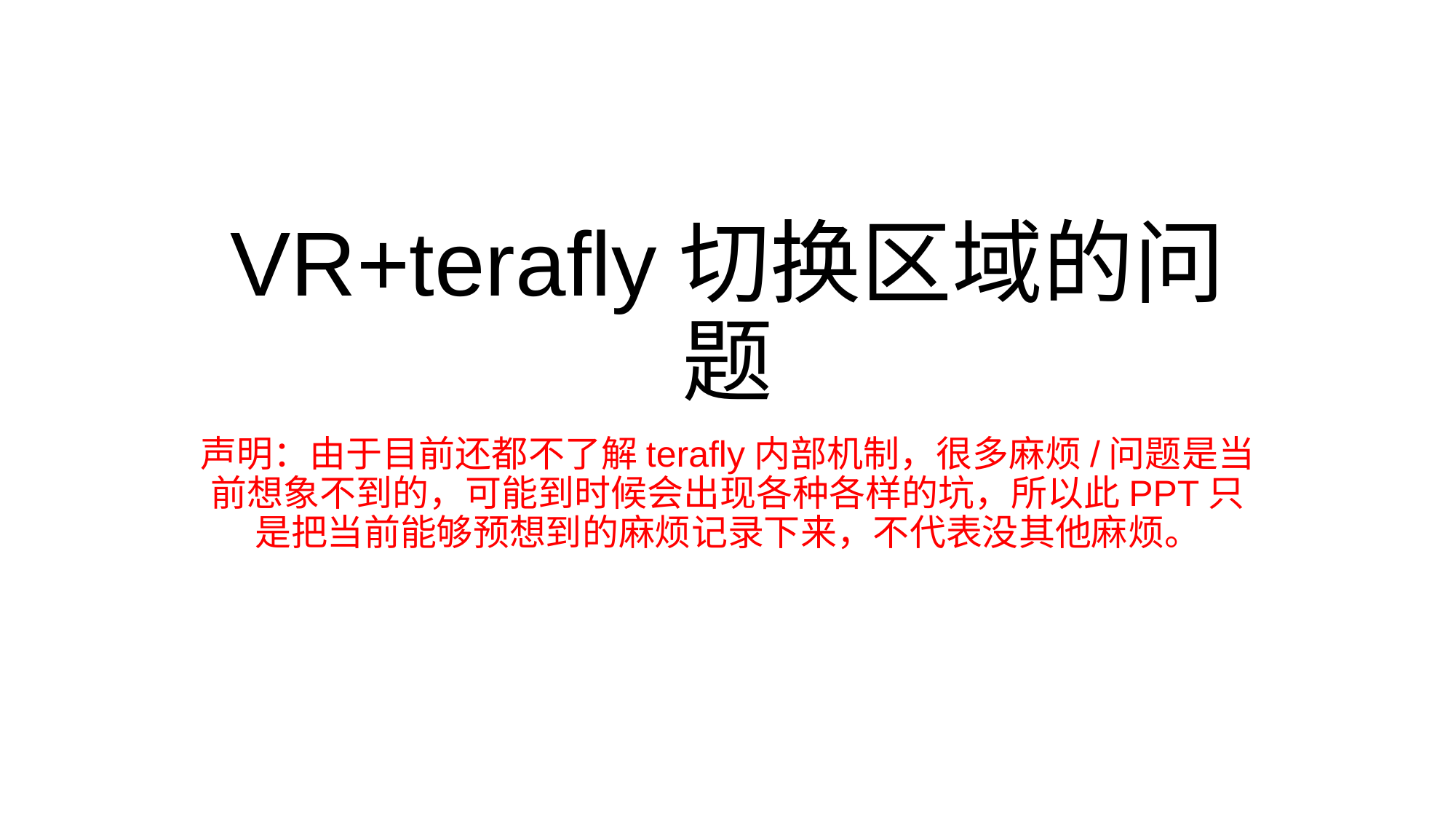

# VR+terafly切换区域的问题
声明：由于目前还都不了解terafly内部机制，很多麻烦/问题是当前想象不到的，可能到时候会出现各种各样的坑，所以此PPT只是把当前能够预想到的麻烦记录下来，不代表没其他麻烦。